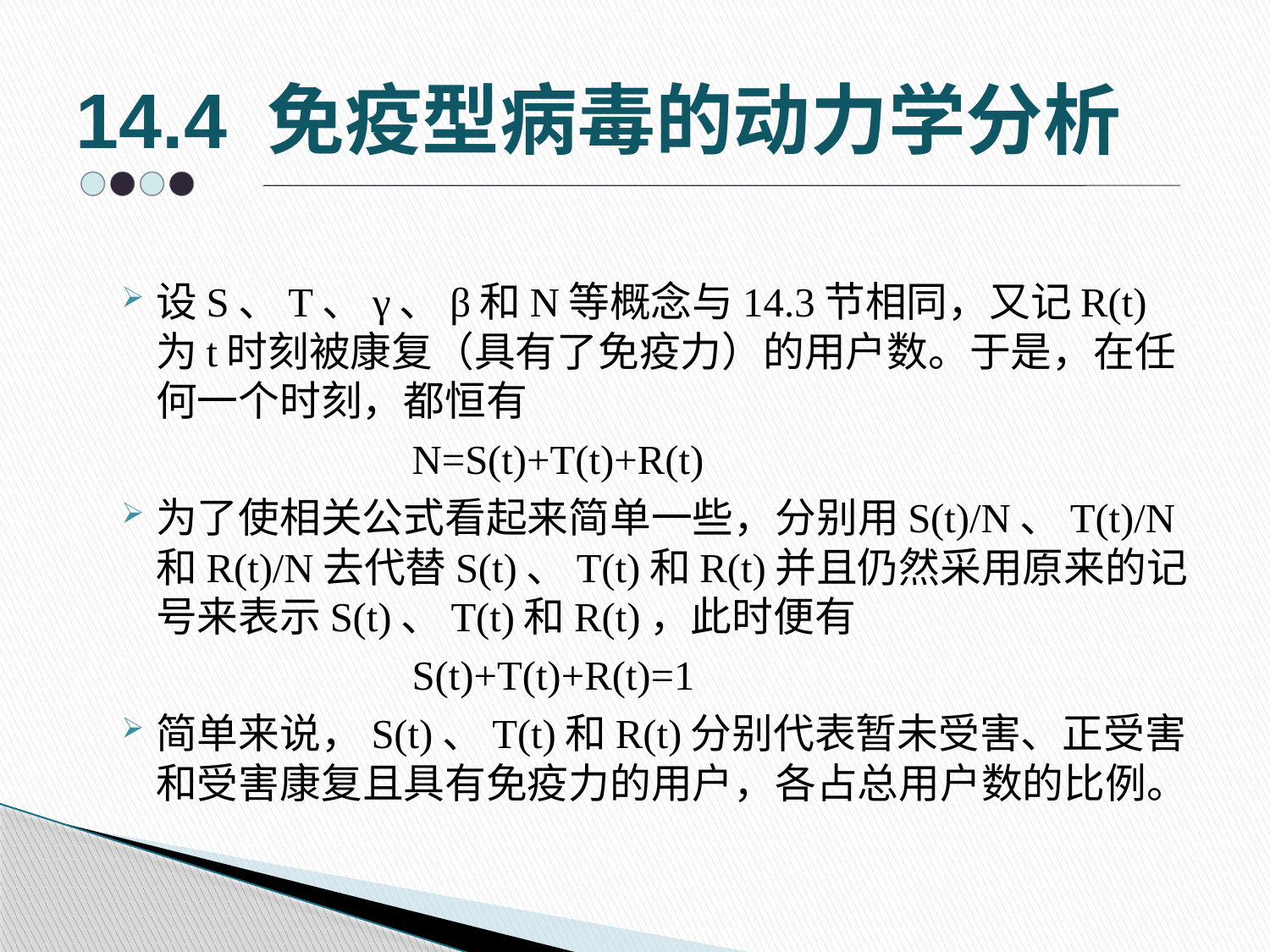

# 14.4 免疫型病毒的动力学分析

设S、T、γ、β和N等概念与14.3节相同，又记R(t)为t时刻被康复（具有了免疫力）的用户数。于是，在任何一个时刻，都恒有
                            N=S(t)+T(t)+R(t)
为了使相关公式看起来简单一些，分别用S(t)/N、T(t)/N和R(t)/N去代替S(t)、T(t)和R(t)并且仍然采用原来的记号来表示S(t)、T(t)和R(t)，此时便有
                            S(t)+T(t)+R(t)=1
简单来说，S(t)、T(t)和R(t)分别代表暂未受害、正受害和受害康复且具有免疫力的用户，各占总用户数的比例。